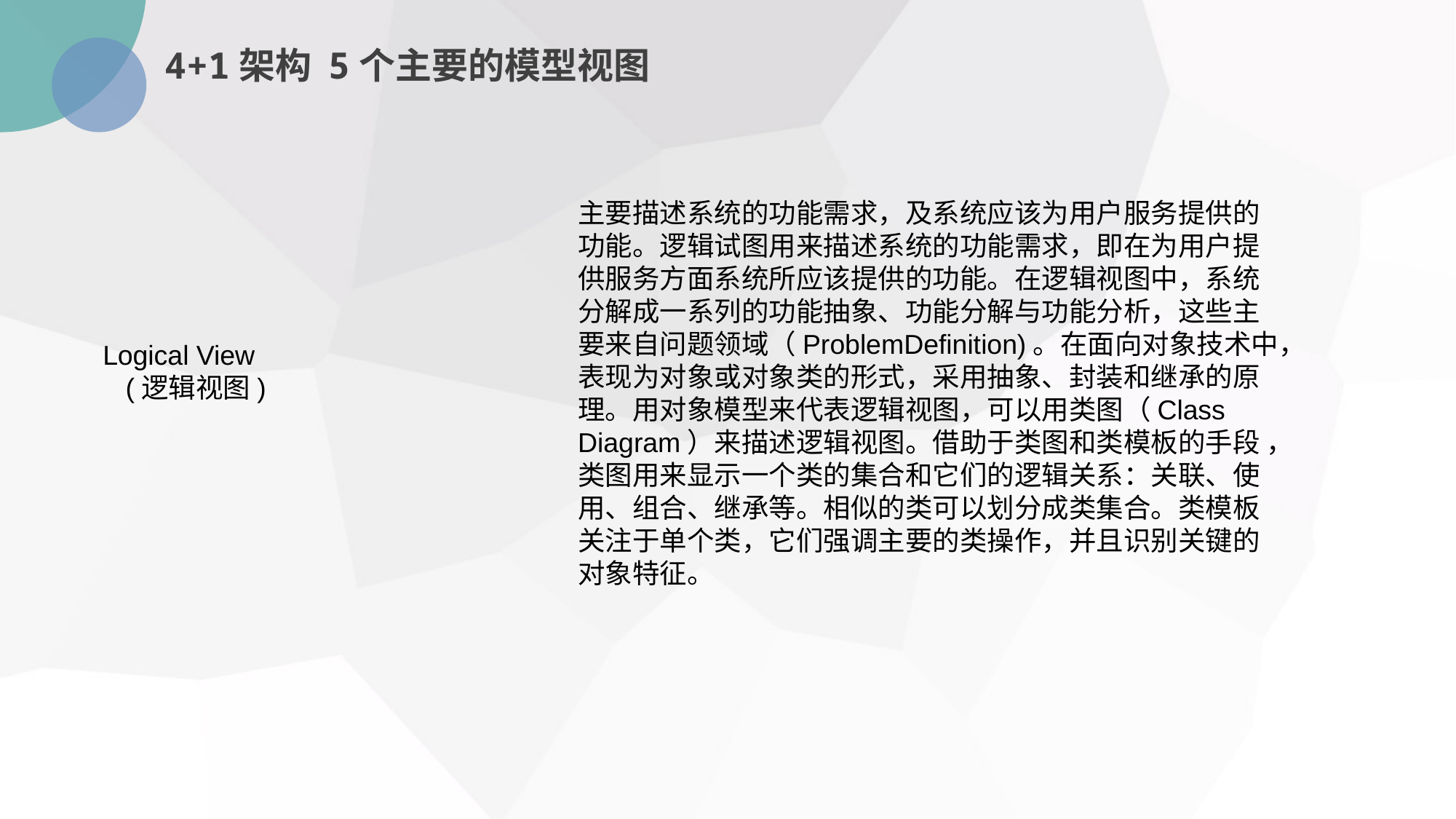

4+1架构 5个主要的模型视图
主要描述系统的功能需求，及系统应该为用户服务提供的功能。逻辑试图用来描述系统的功能需求，即在为用户提供服务方面系统所应该提供的功能。在逻辑视图中，系统分解成一系列的功能抽象、功能分解与功能分析，这些主要来自问题领域（ProblemDefinition)。在面向对象技术中，表现为对象或对象类的形式，采用抽象、封装和继承的原理。用对象模型来代表逻辑视图，可以用类图（Class Diagram）来描述逻辑视图。借助于类图和类模板的手段 ，类图用来显示一个类的集合和它们的逻辑关系：关联、使用、组合、继承等。相似的类可以划分成类集合。类模板关注于单个类，它们强调主要的类操作，并且识别关键的对象特征。
Logical View
   (逻辑视图)